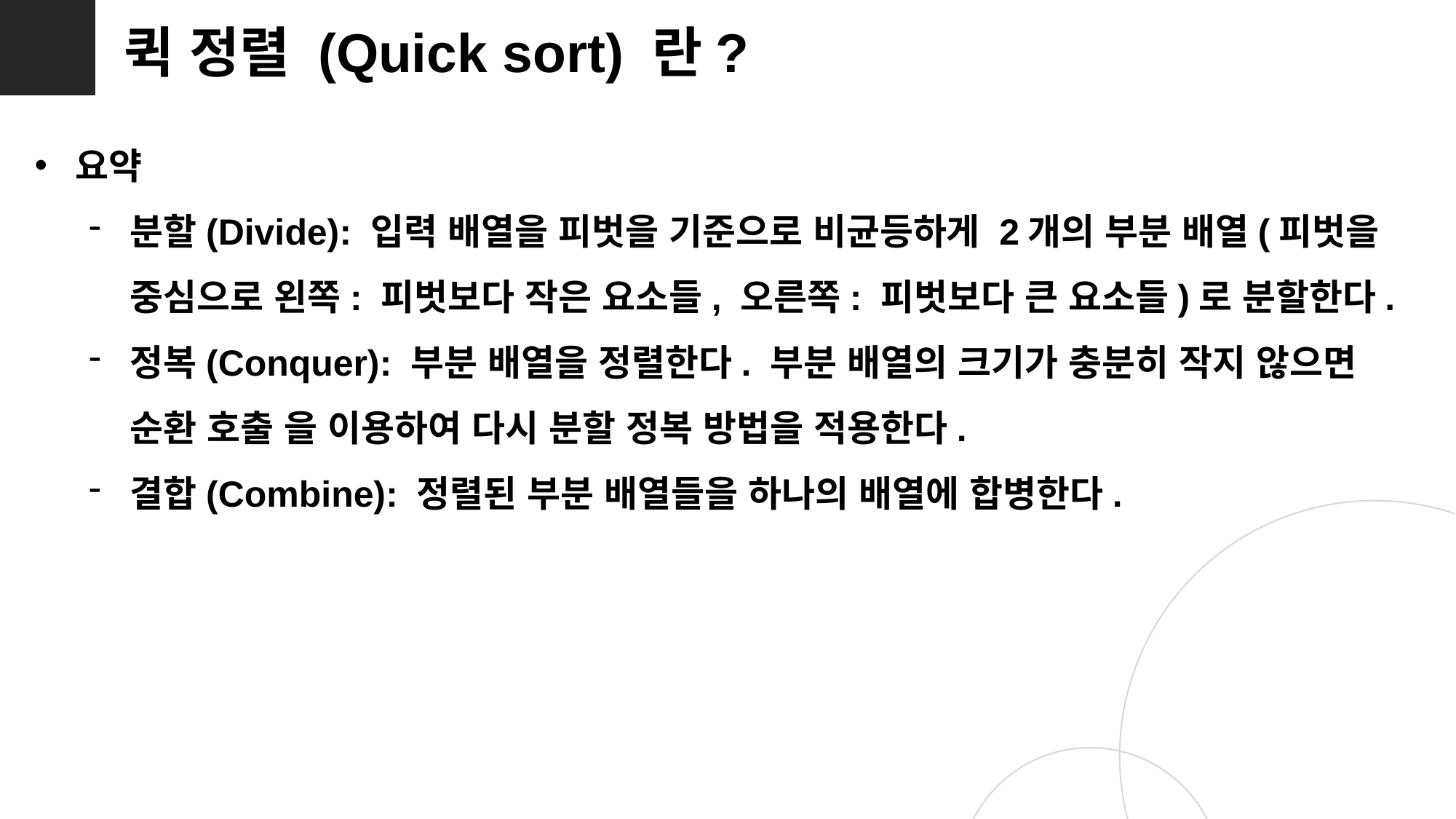

퀵 정렬 (Quick sort) 란?
요약
분할(Divide): 입력 배열을 피벗을 기준으로 비균등하게 2개의 부분 배열(피벗을 중심으로 왼쪽: 피벗보다 작은 요소들, 오른쪽: 피벗보다 큰 요소들)로 분할한다.
정복(Conquer): 부분 배열을 정렬한다. 부분 배열의 크기가 충분히 작지 않으면 순환 호출 을 이용하여 다시 분할 정복 방법을 적용한다.
결합(Combine): 정렬된 부분 배열들을 하나의 배열에 합병한다.